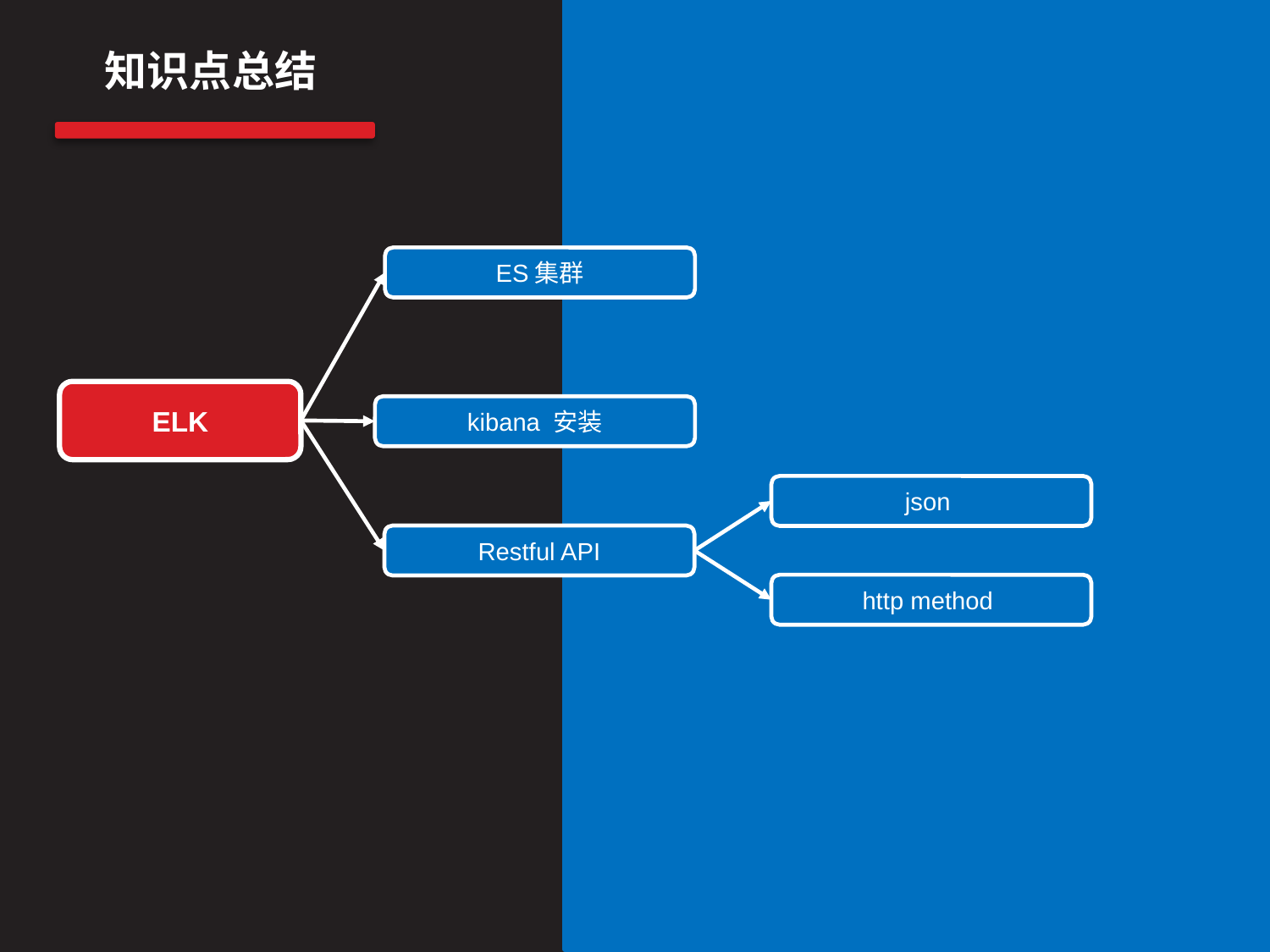

知识点总结

ES集群
ELK
kibana 安装
json
Restful API
http method